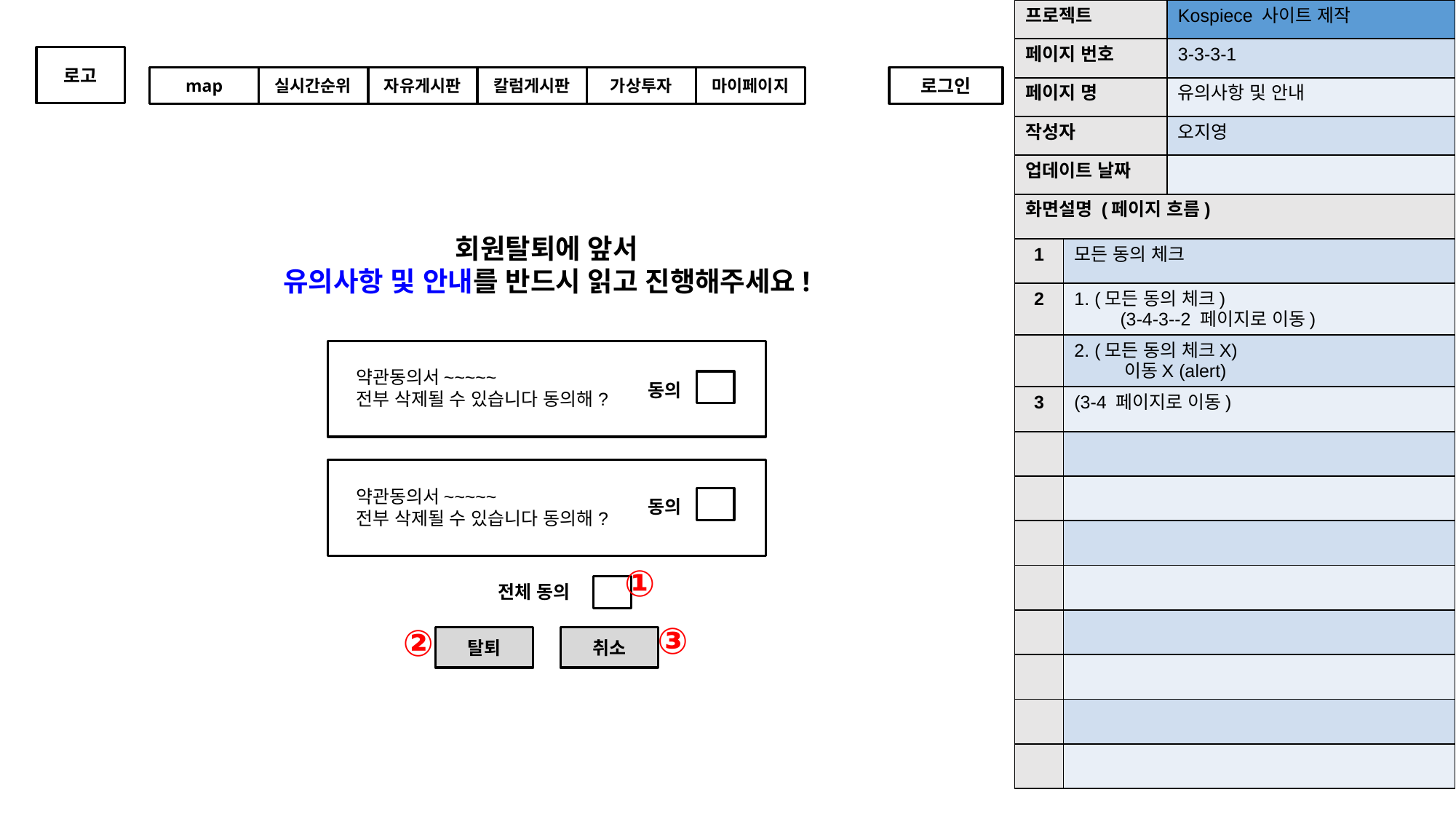

| 프로젝트 | Kospiece 사이트 제작 |
| --- | --- |
| 페이지 번호 | 3-3-3-1 |
| 페이지 명 | 유의사항 및 안내 |
| 작성자 | 오지영 |
| 업데이트 날짜 |  |
로고
map
실시간순위
자유게시판
칼럼게시판
가상투자
마이페이지
로그인
| 화면설명 (페이지 흐름) |  |
| --- | --- |
| 1 | 모든 동의 체크 |
| 2 | 1. (모든 동의 체크) (3-4-3--2 페이지로 이동) |
|  | 2. (모든 동의 체크X) 이동X (alert) |
| 3 | (3-4 페이지로 이동) |
|  |  |
|  |  |
|  |  |
|  |  |
|  |  |
|  |  |
|  |  |
|  |  |
회원탈퇴에 앞서
유의사항 및 안내를 반드시 읽고 진행해주세요!

약관동의서~~~~~
전부 삭제될 수 있습니다 동의해?
동의

약관동의서~~~~~
전부 삭제될 수 있습니다 동의해?
동의

①
전체 동의

③
②
탈퇴
취소